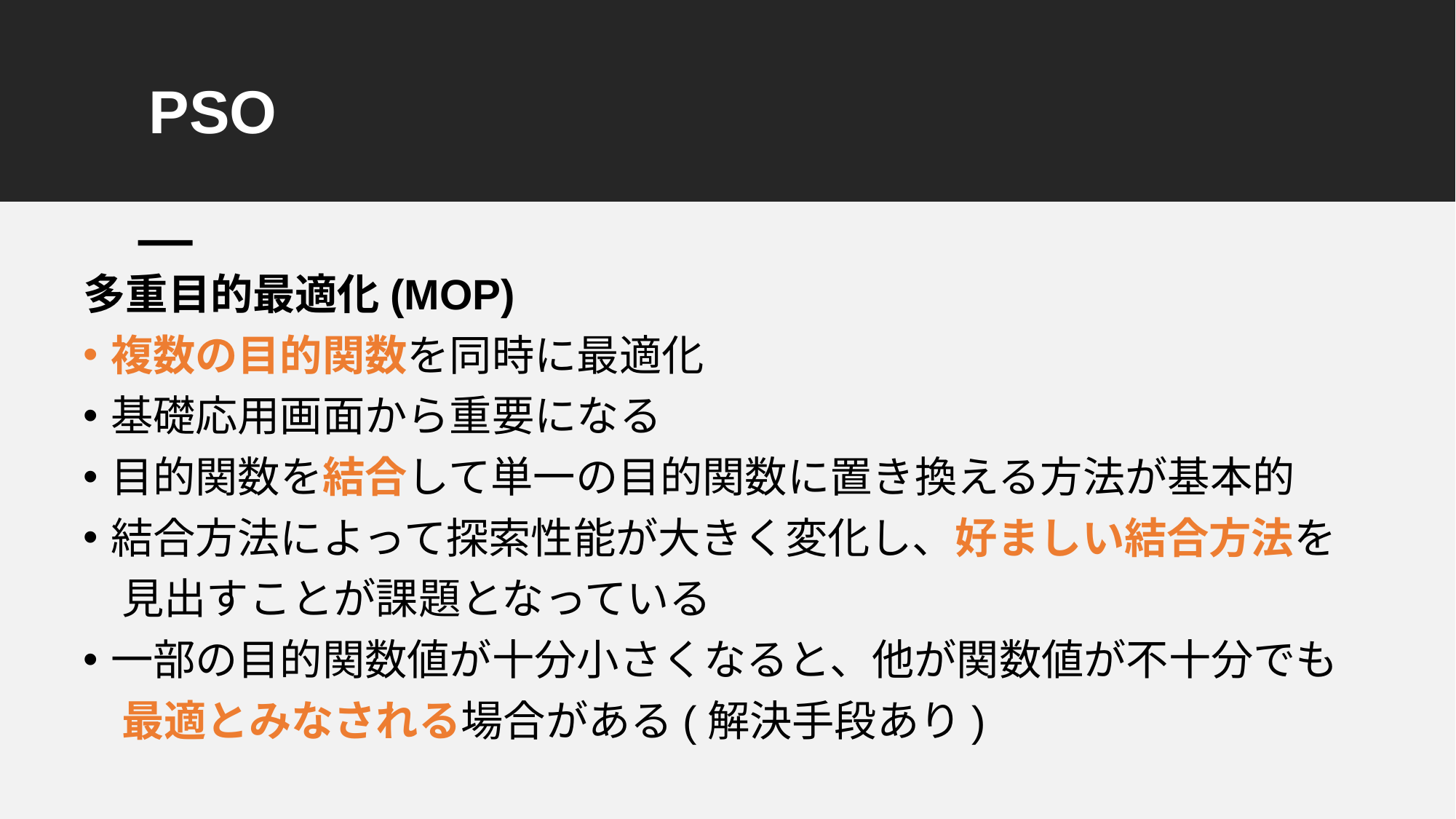

# PSO

多重目的最適化(MOP)
複数の目的関数を同時に最適化
基礎応用画面から重要になる
目的関数を結合して単一の目的関数に置き換える方法が基本的
結合方法によって探索性能が大きく変化し、好ましい結合方法を
   見出すことが課題となっている
一部の目的関数値が十分小さくなると、他が関数値が不十分でも
   最適とみなされる場合がある(解決手段あり)